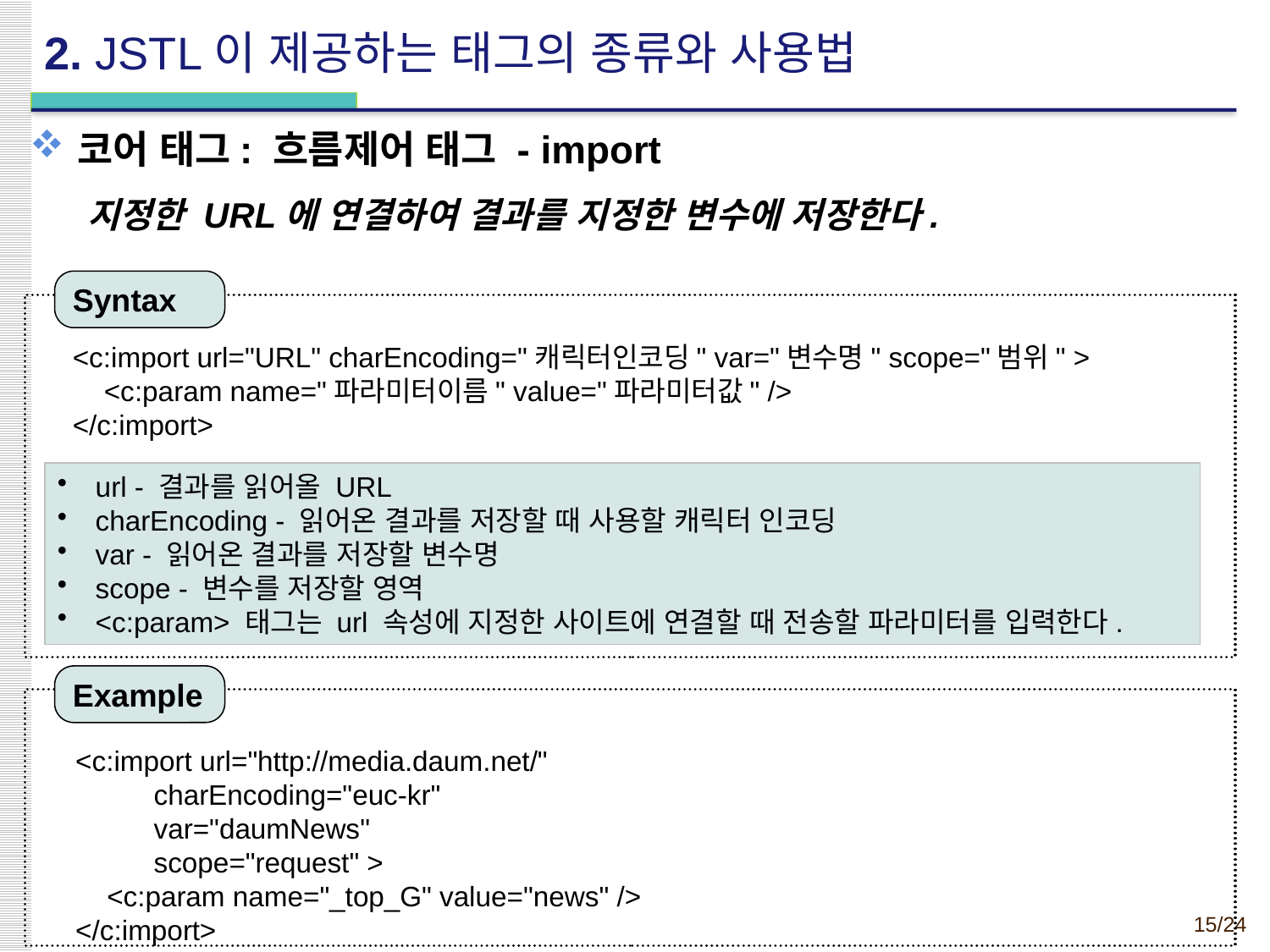

# 2. JSTL이 제공하는 태그의 종류와 사용법
코어 태그: 흐름제어 태그 - import

지정한 URL에 연결하여 결과를 지정한 변수에 저장한다.
Syntax

<c:import url="URL" charEncoding="캐릭터인코딩" var="변수명" scope="범위" >
    <c:param name="파라미터이름" value="파라미터값" />
</c:import>
 url - 결과를 읽어올 URL
 charEncoding - 읽어온 결과를 저장할 때 사용할 캐릭터 인코딩
 var - 읽어온 결과를 저장할 변수명
 scope - 변수를 저장할 영역
 <c:param> 태그는 url 속성에 지정한 사이트에 연결할 때 전송할 파라미터를 입력한다.
Example

<c:import url="http://media.daum.net/"
          charEncoding="euc-kr"
          var="daumNews"
          scope="request" >
    <c:param name="_top_G" value="news" />
</c:import>